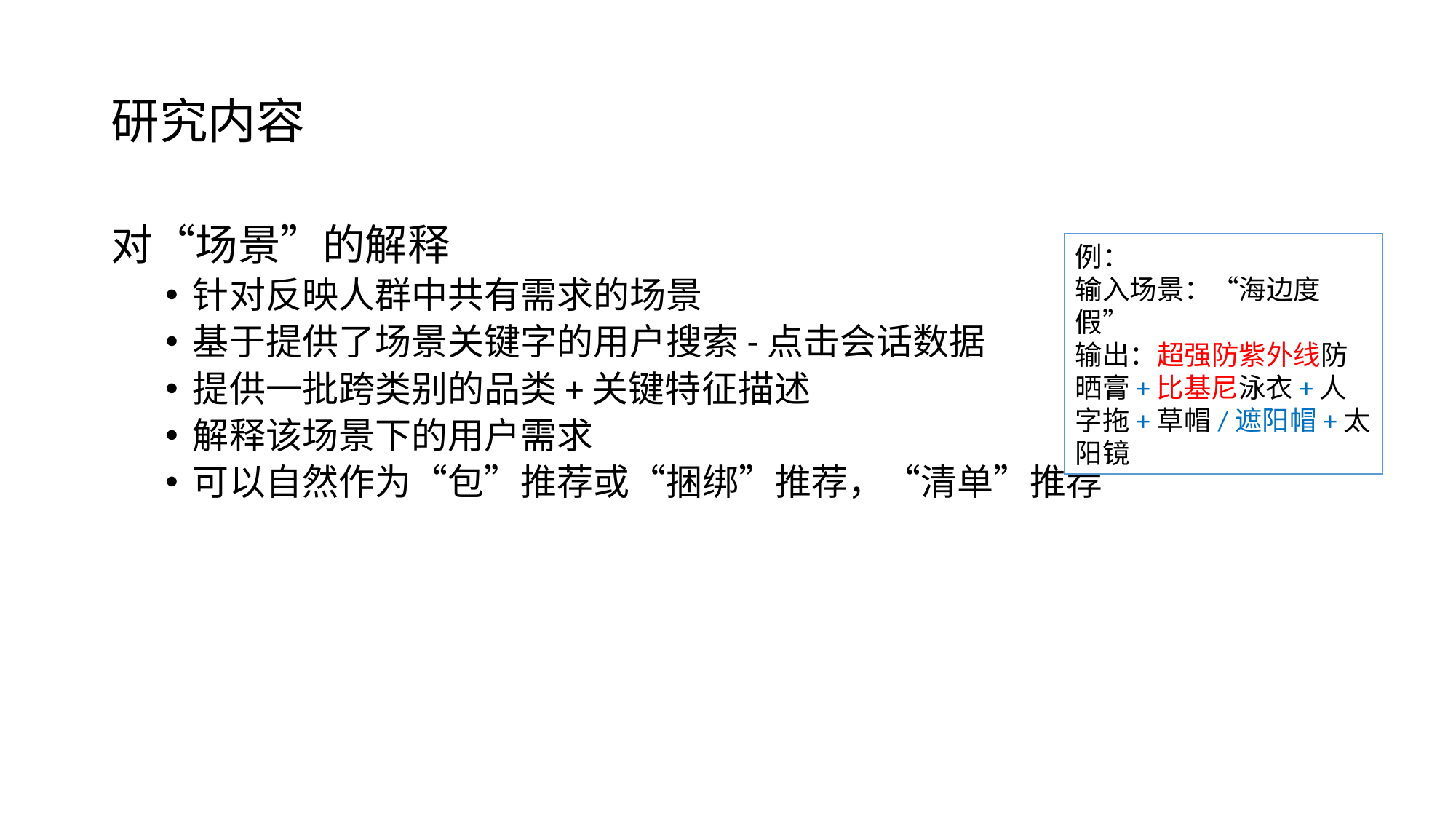

# 研究内容
对“场景”的解释
针对反映人群中共有需求的场景
基于提供了场景关键字的用户搜索-点击会话数据
提供一批跨类别的品类+关键特征描述
解释该场景下的用户需求
可以自然作为“包”推荐或“捆绑”推荐，“清单”推荐
例：
输入场景：“海边度假”
输出：超强防紫外线防晒膏+比基尼泳衣+人字拖+草帽/遮阳帽+太阳镜